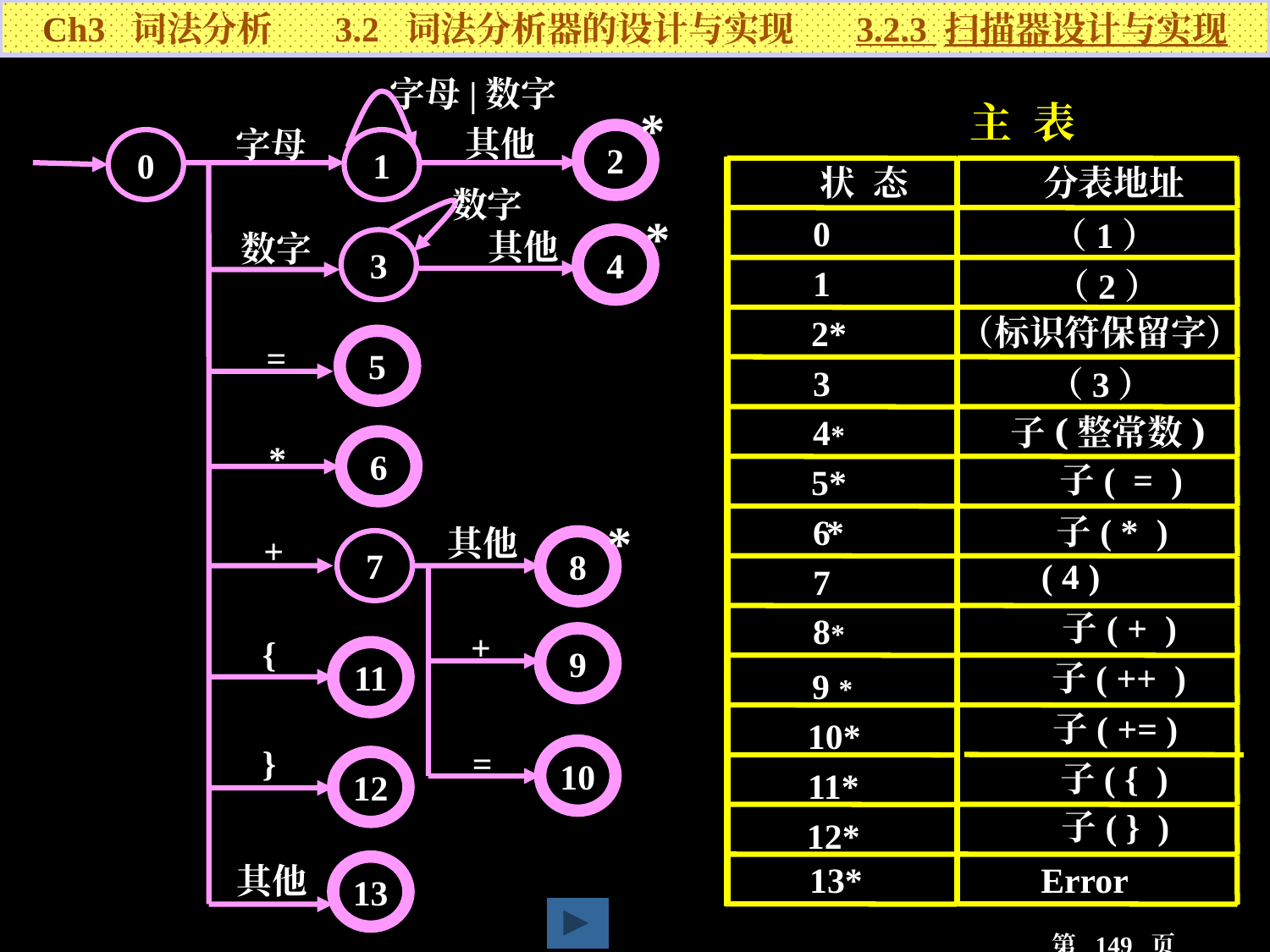

Ch3  词法分析      3.2  词法分析器的设计与实现      3.2.3 扫描器设计与实现
字母|数字

其他
字母
2
0
1

数字

其他
数字
3
4

=
5

*
6

其他
+
7
8

+
{
9
11

}
=
10
12

其他
13

*
主  表

状  态
分表地址

0
（1）

1
（2）

（标识符保留字）
2*
/
（3）

3

4*
子(整常数)

子(  =  )
5*

子( *  )
6
*
( 4 )

7

子( +  )

8*

子( ++  )

9 *

子( += )
10*

子( {  )
11*

子( }  )

12*

13*
Error

*

*